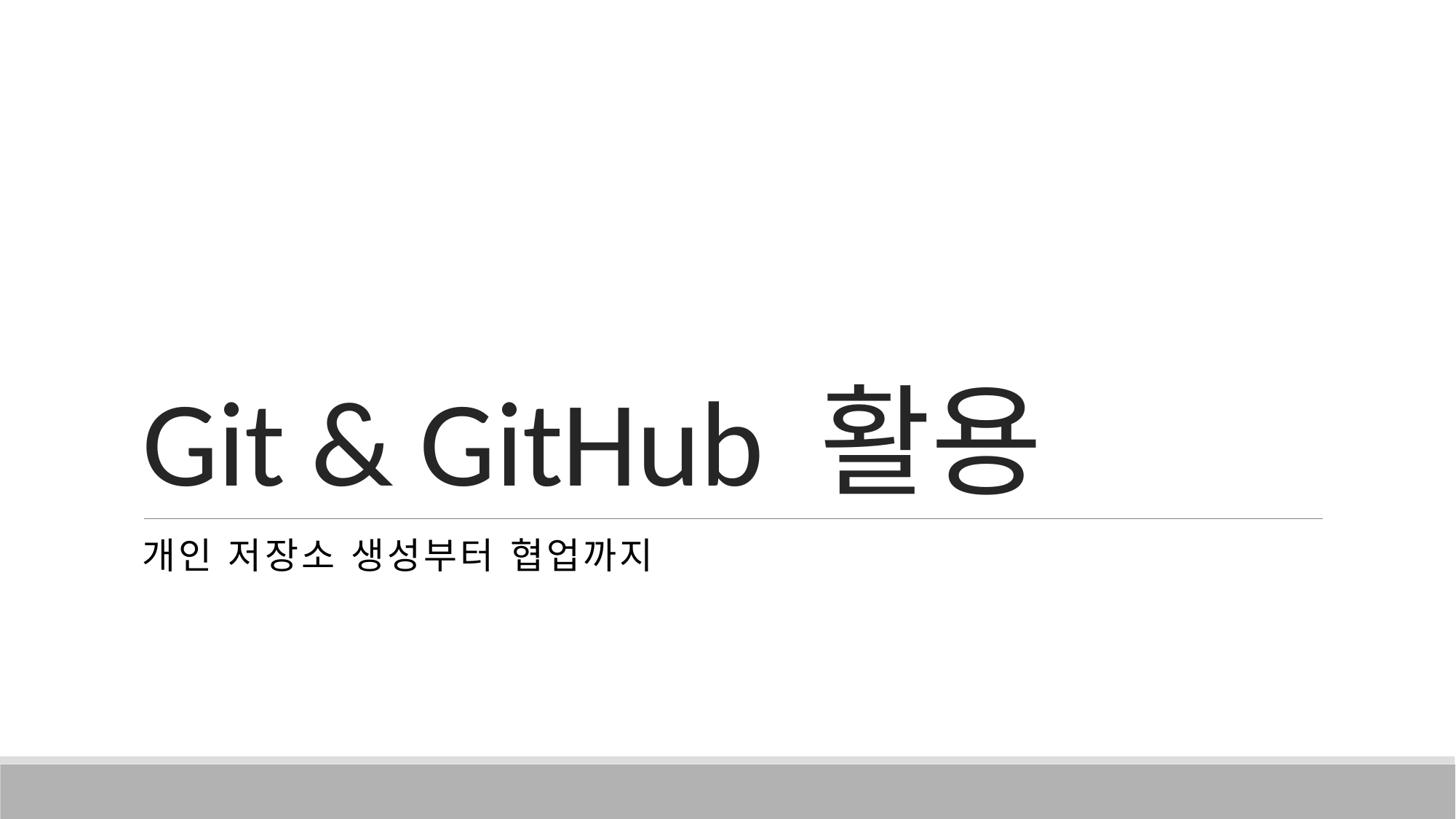

# Git & GitHub 활용
개인 저장소 생성부터 협업까지